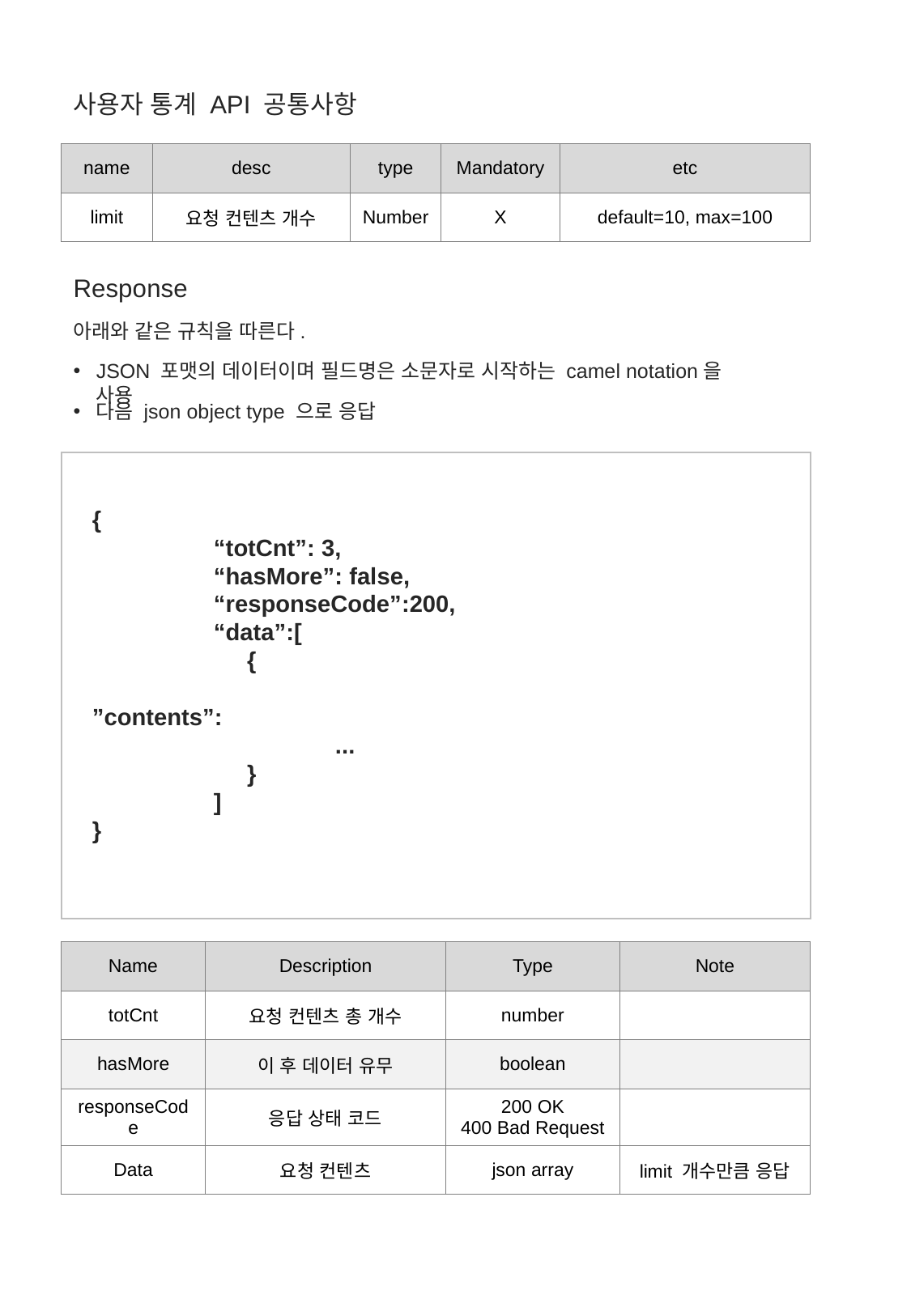

사용자 통계 API 공통사항
| name | desc | type | Mandatory | etc |
| --- | --- | --- | --- | --- |
| limit | 요청 컨텐츠 개수 | Number | X | default=10, max=100 |
Response
아래와 같은 규칙을 따른다.
JSON 포맷의 데이터이며 필드명은 소문자로 시작하는 camel notation을 사용
다음 json object type 으로 응답

{
	“totCnt”: 3,
	“hasMore”: false,
	“responseCode”:200,
	“data”:[
	     {
		”contents”:
		...
	     }
	]
}
| Name | Description | Type | Note |
| --- | --- | --- | --- |
| totCnt | 요청 컨텐츠 총 개수 | number |  |
| hasMore | 이 후 데이터 유무 | boolean |  |
| responseCode | 응답 상태 코드 | 200 OK 400 Bad Request |  |
| Data | 요청 컨텐츠 | json array | limit 개수만큼 응답 |